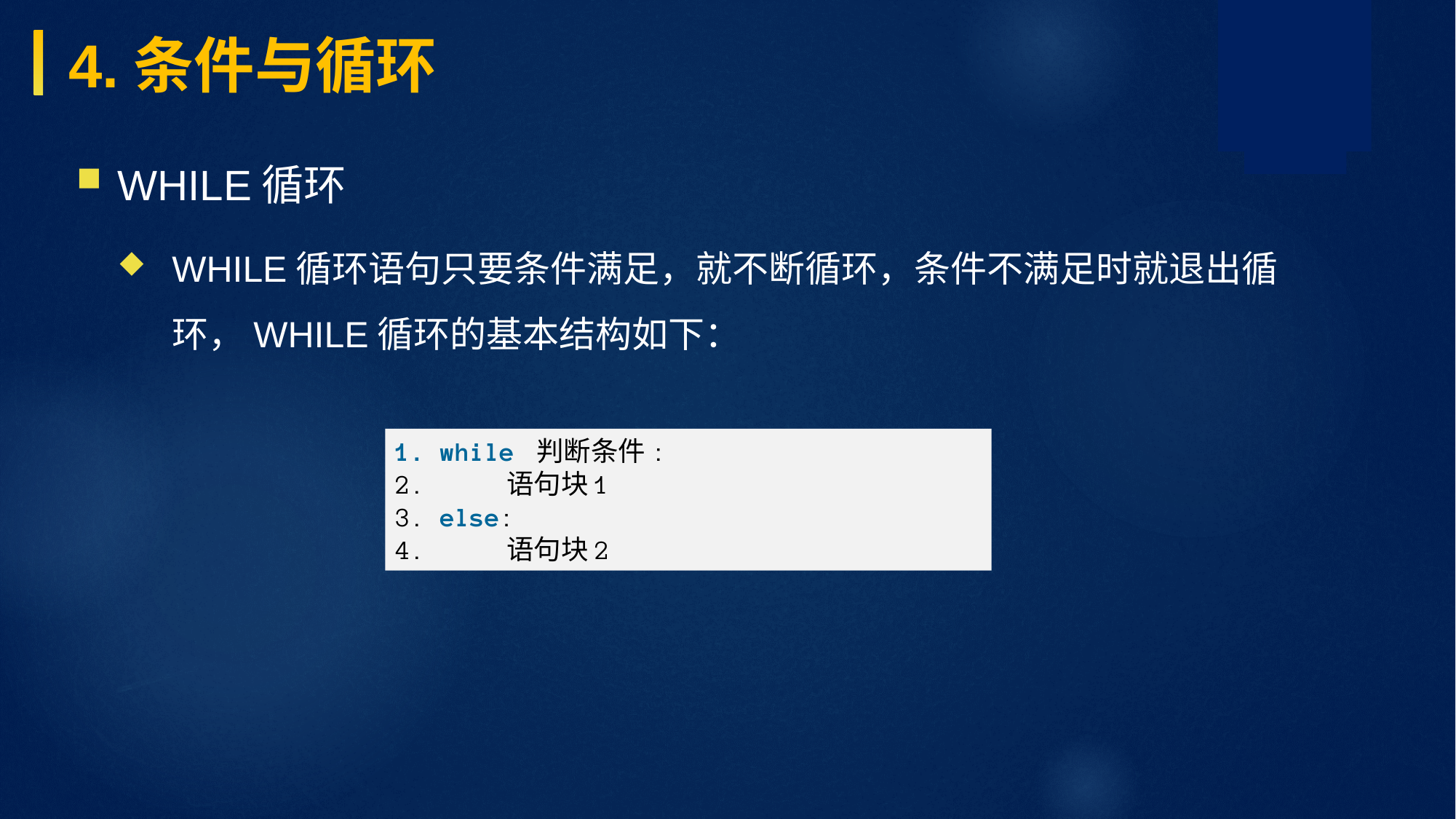

4.条件与循环
while循环
while循环语句只要条件满足，就不断循环，条件不满足时就退出循环，while循环的基本结构如下：

1. while 判断条件:      2.     语句块1      3. else:      4.     语句块2